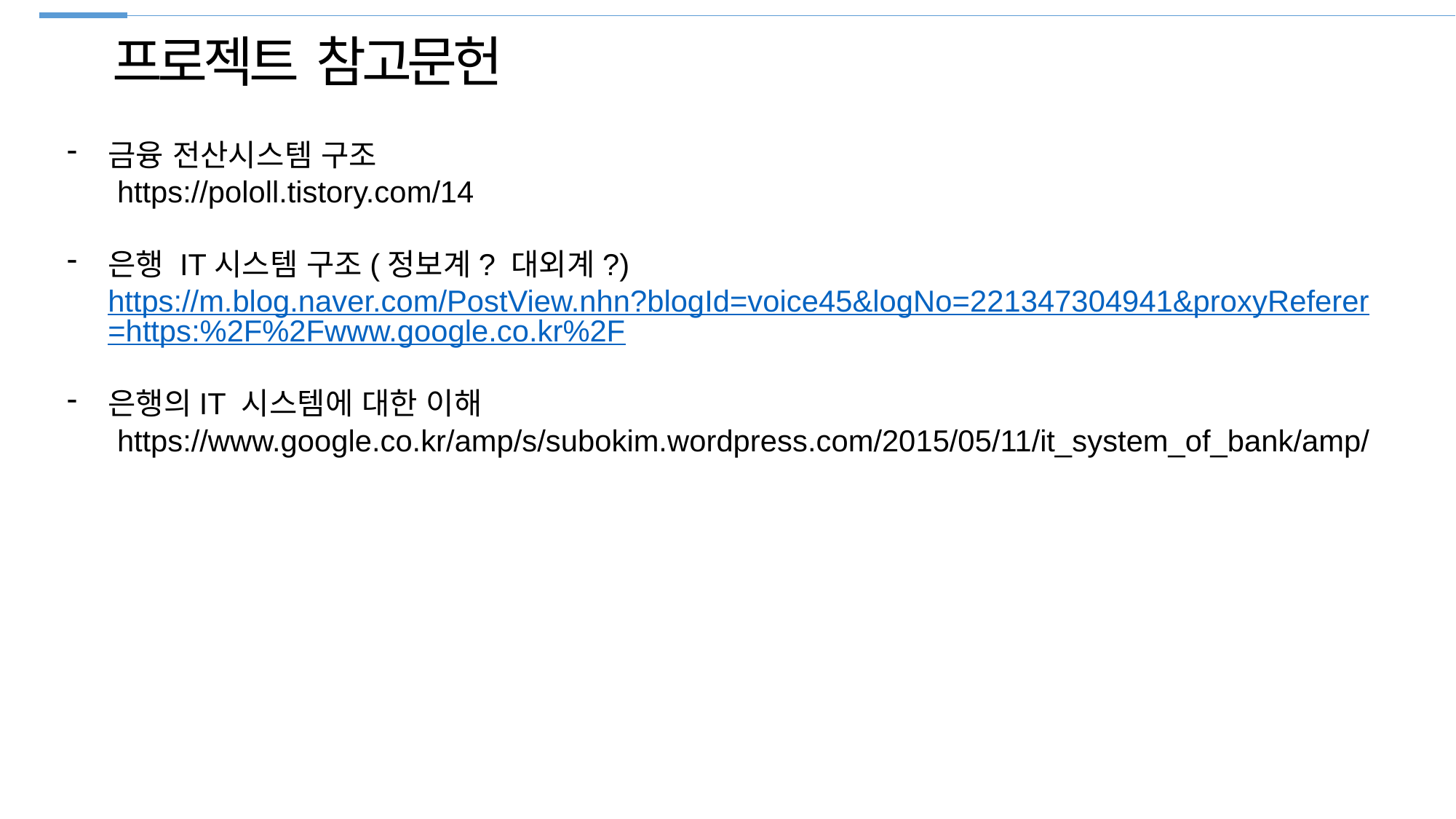

프로젝트  참고문헌
금융 전산시스템 구조
      https://pololl.tistory.com/14

은행 IT시스템 구조(정보계? 대외계?) https://m.blog.naver.com/PostView.nhn?blogId=voice45&logNo=221347304941&proxyReferer=https:%2F%2Fwww.google.co.kr%2F

은행의IT 시스템에 대한 이해
      https://www.google.co.kr/amp/s/subokim.wordpress.com/2015/05/11/it_system_of_bank/amp/